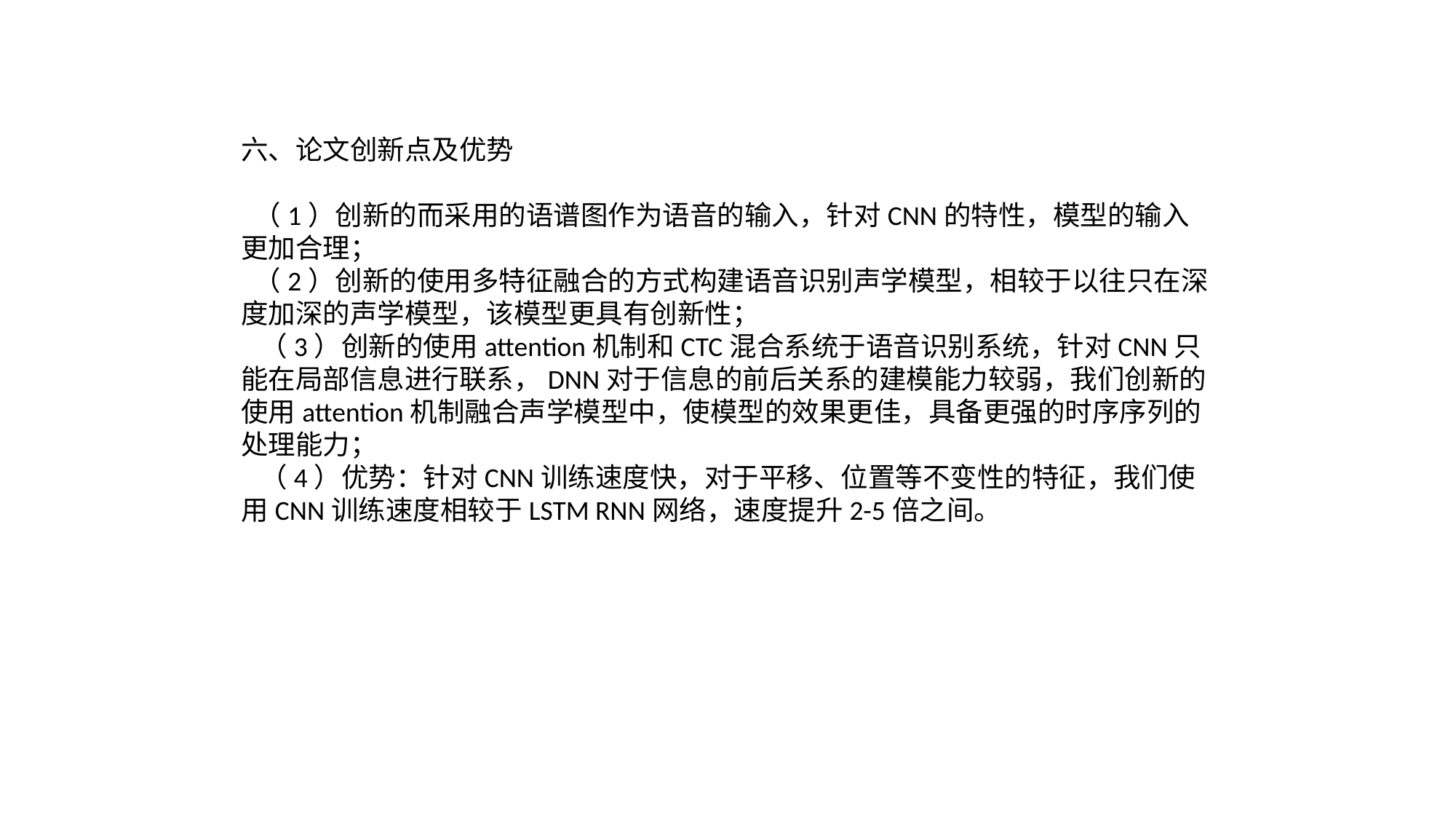

六、论文创新点及优势

 （1）创新的而采用的语谱图作为语音的输入，针对CNN的特性，模型的输入更加合理；
 （2）创新的使用多特征融合的方式构建语音识别声学模型，相较于以往只在深度加深的声学模型，该模型更具有创新性；
  （3）创新的使用attention机制和CTC混合系统于语音识别系统，针对CNN只能在局部信息进行联系，DNN对于信息的前后关系的建模能力较弱，我们创新的使用attention机制融合声学模型中，使模型的效果更佳，具备更强的时序序列的处理能力；
  （4）优势：针对CNN训练速度快，对于平移、位置等不变性的特征，我们使用CNN训练速度相较于LSTM RNN网络，速度提升2-5倍之间。